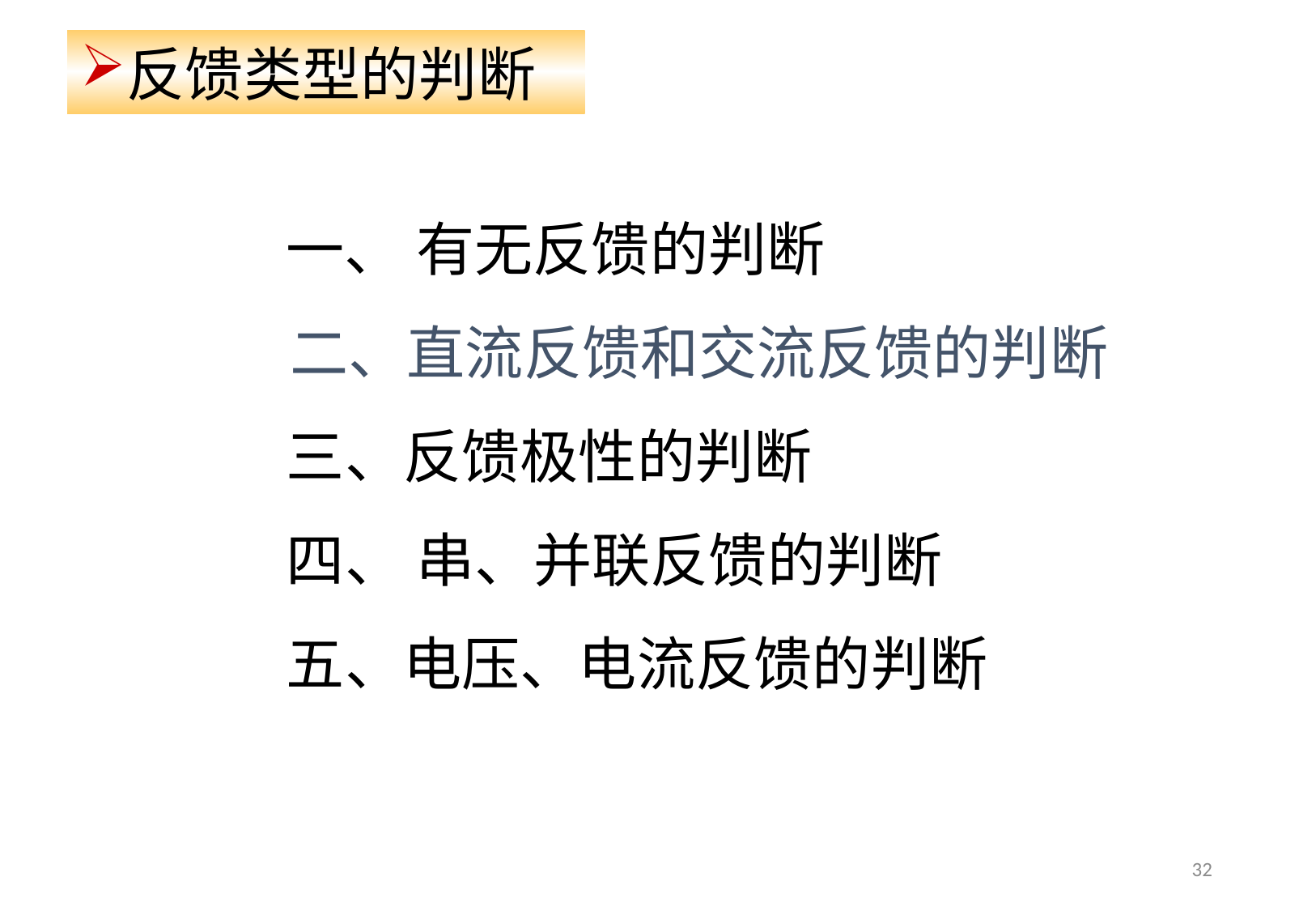

反馈类型的判断
一、 有无反馈的判断
二、直流反馈和交流反馈的判断
三、反馈极性的判断
四、 串、并联反馈的判断
五、电压、电流反馈的判断
32